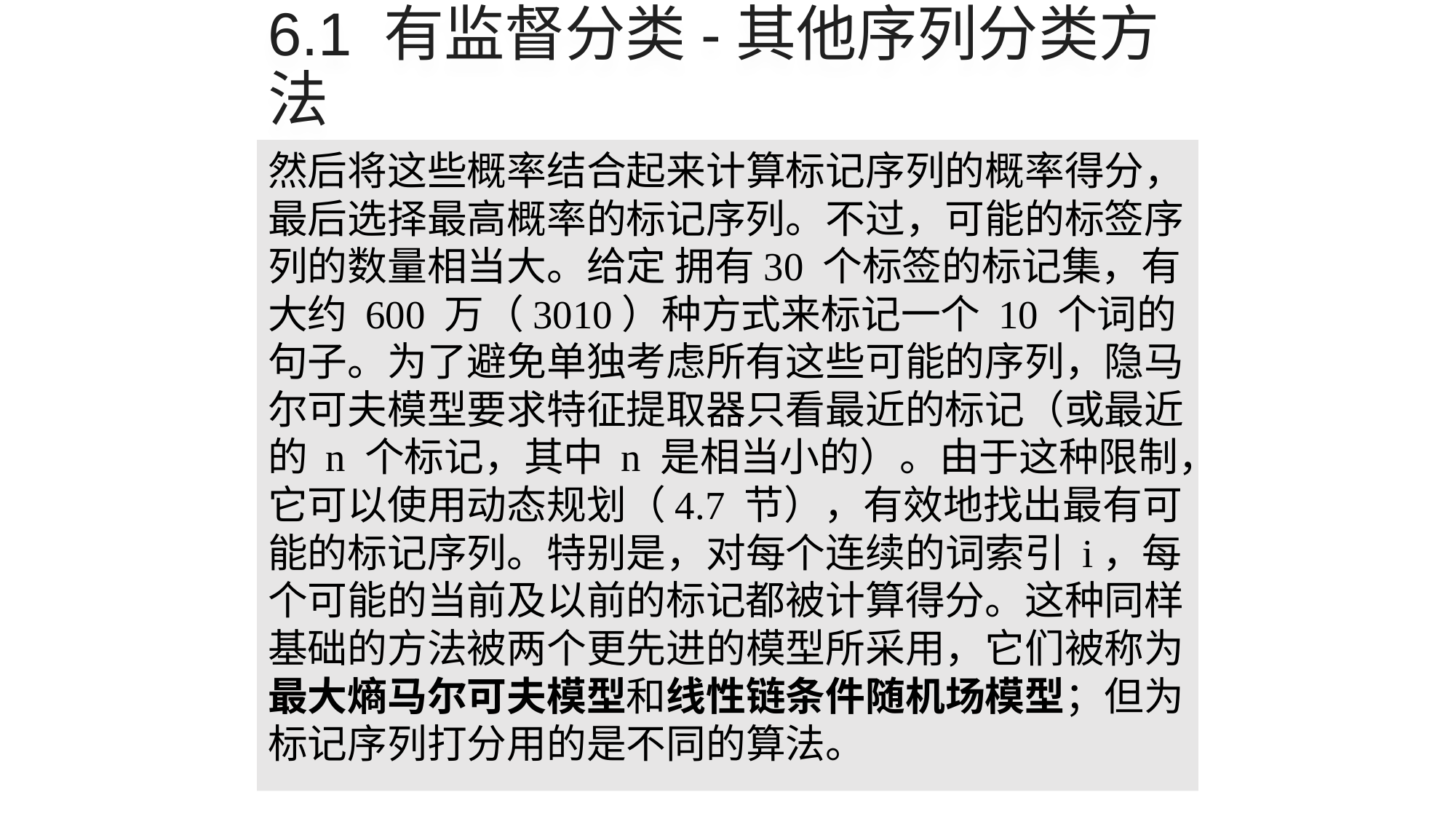

# 6.1 有监督分类-其他序列分类方法
然后将这些概率结合起来计算标记序列的概率得分，最后选择最高概率的标记序列。不过，可能的标签序列的数量相当大。给定 拥有30 个标签的标记集，有大约 600 万（3010）种方式来标记一个 10 个词的句子。为了避免单独考虑所有这些可能的序列，隐马尔可夫模型要求特征提取器只看最近的标记（或最近的 n 个标记，其中 n 是相当小的）。由于这种限制，它可以使用动态规划（4.7 节），有效地找出最有可能的标记序列。特别是，对每个连续的词索引 i，每个可能的当前及以前的标记都被计算得分。这种同样基础的方法被两个更先进的模型所采用，它们被称为最大熵马尔可夫模型和线性链条件随机场模型；但为标记序列打分用的是不同的算法。